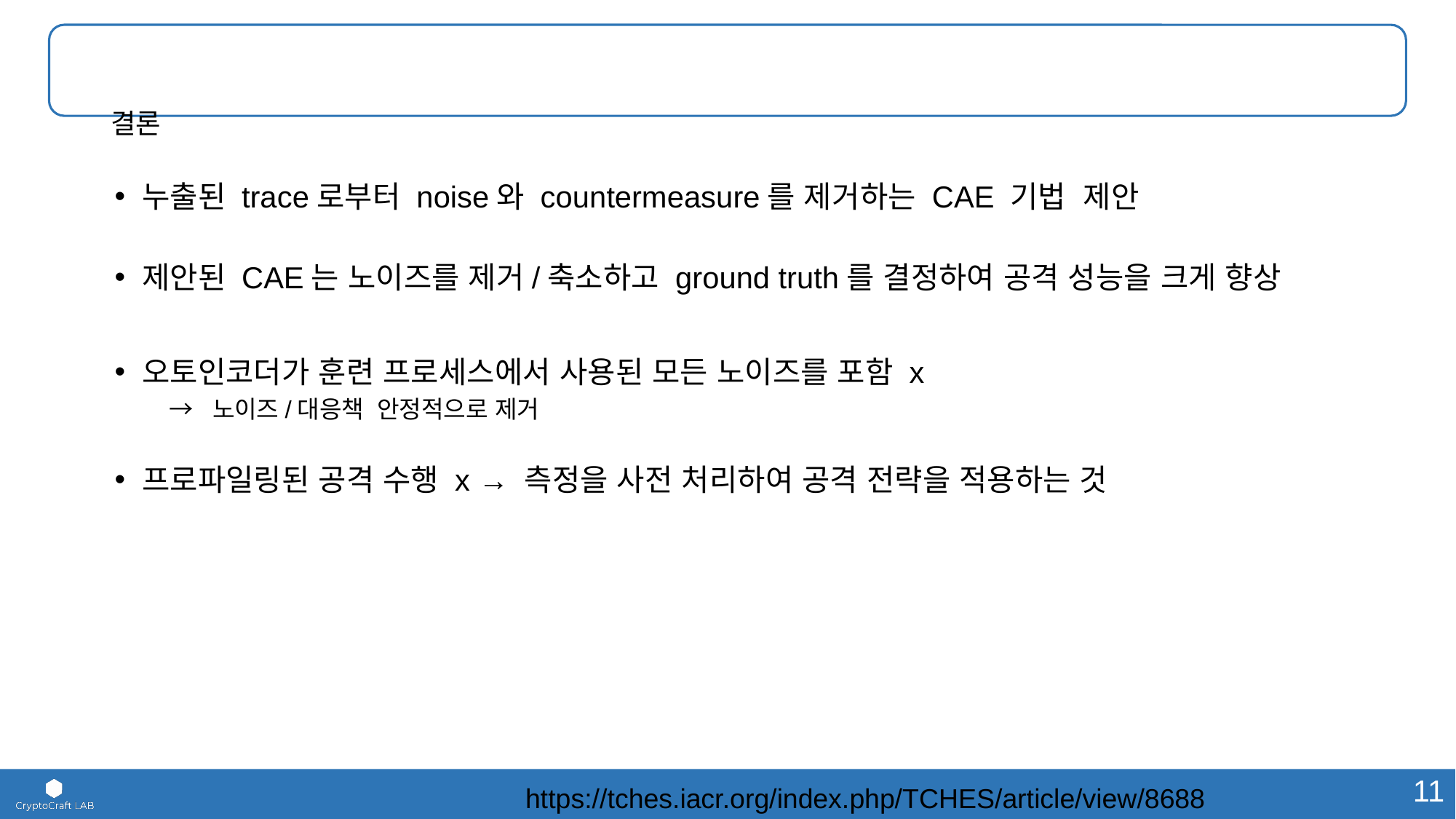

# 결론

누출된 trace로부터 noise와 countermeasure를 제거하는 CAE 기법  제안

제안된 CAE는 노이즈를 제거/축소하고 ground truth를 결정하여 공격 성능을 크게 향상

오토인코더가 훈련 프로세스에서 사용된 모든 노이즈를 포함 x
→  노이즈/대응책  안정적으로 제거

프로파일링된 공격 수행 x → 측정을 사전 처리하여 공격 전략을 적용하는 것

https://tches.iacr.org/index.php/TCHES/article/view/8688